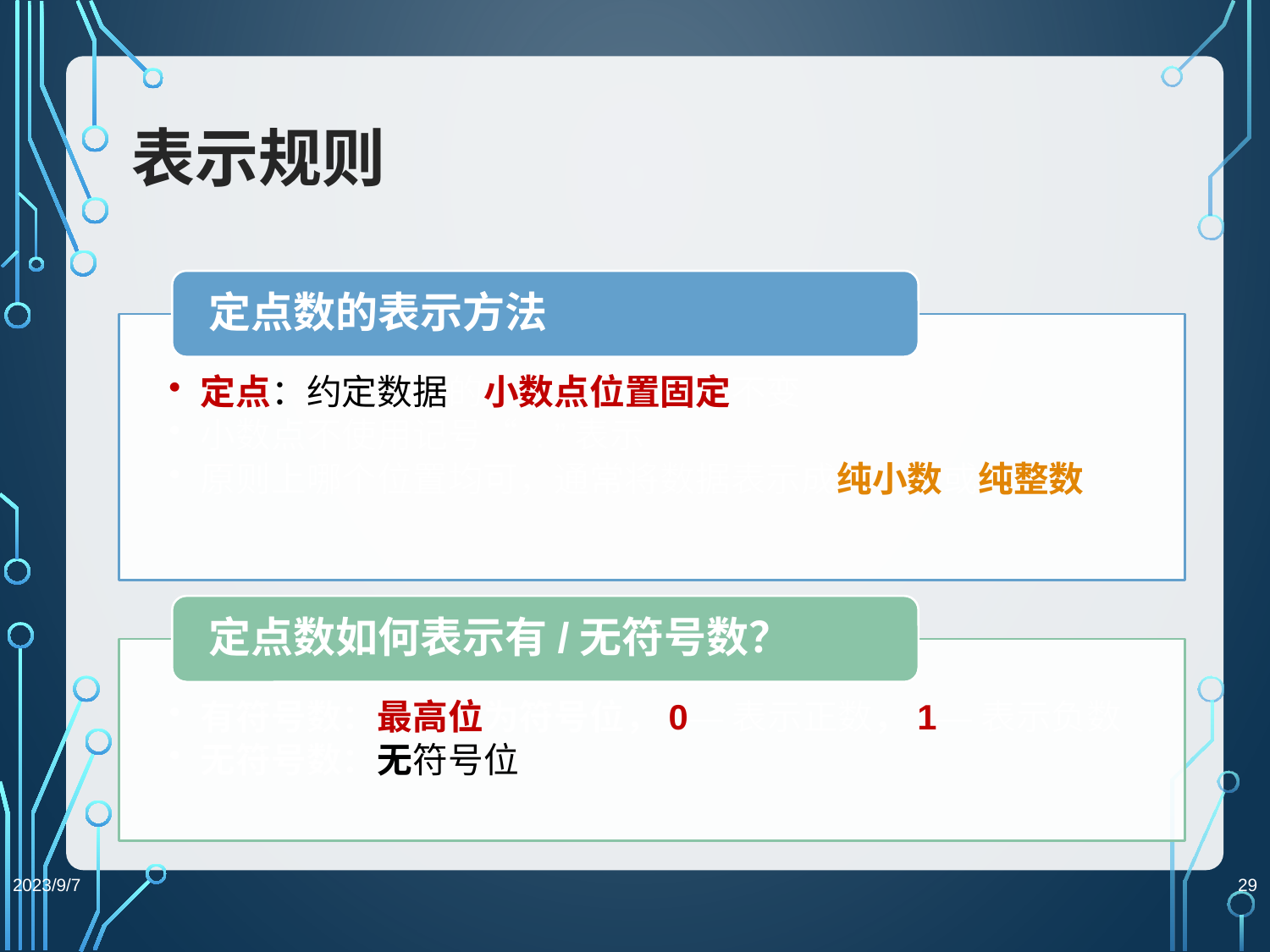

# 表示规则
定点：约定数据的小数点位置固定不变
小数点不使用记号“ . ”表示
原则上哪个位置均可，通常将数据表示成纯小数或纯整数
定点数的表示方法
有符号数：最高位为符号位，0—表示正数，1—表示负数
无符号数：无符号位
定点数如何表示有/无符号数？
2023/9/7
29